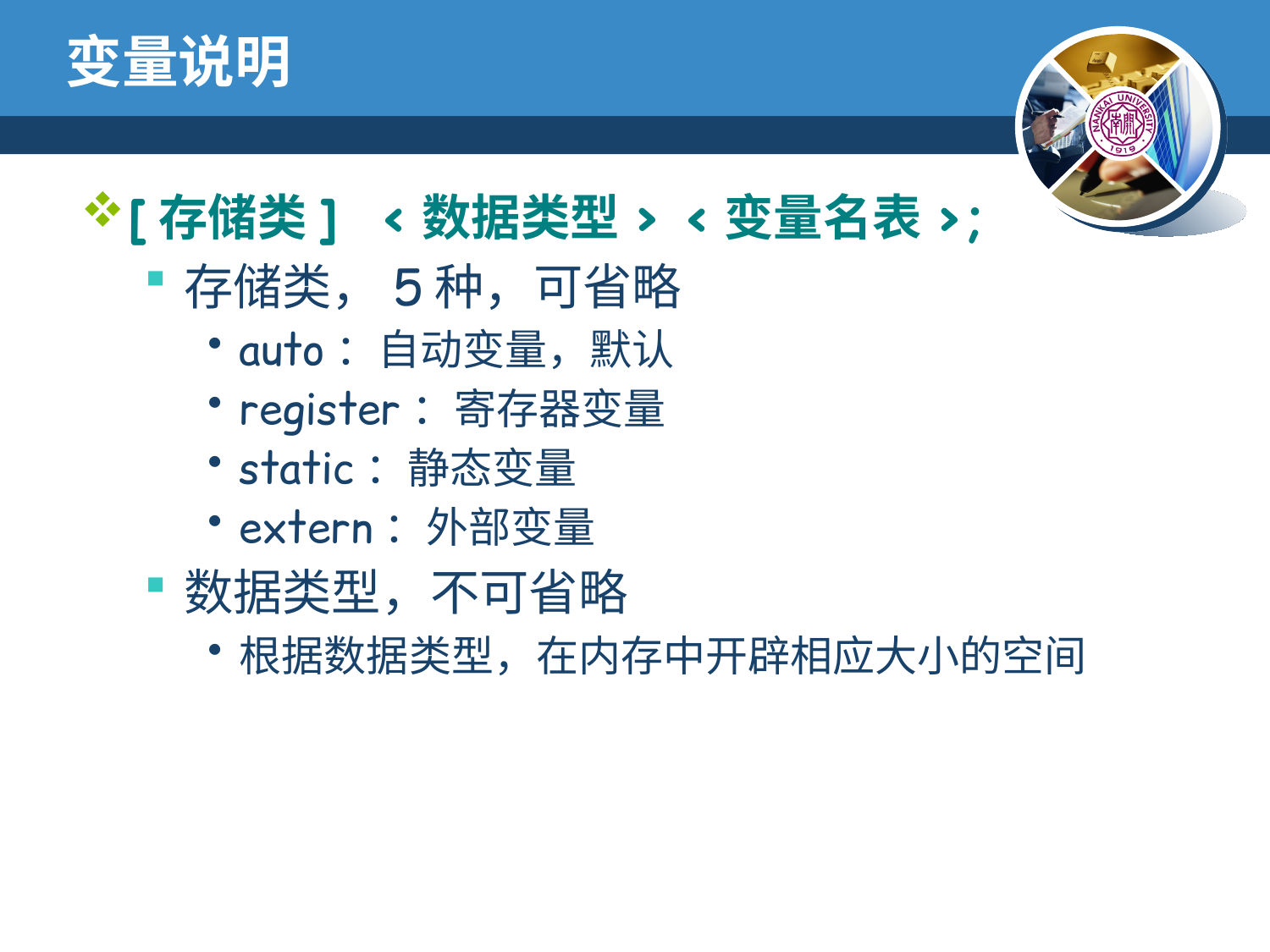

# 变量说明
[存储类]  <数据类型> <变量名表>;
存储类，5种，可省略
auto：自动变量，默认
register：寄存器变量
static：静态变量
extern：外部变量
数据类型，不可省略
根据数据类型，在内存中开辟相应大小的空间